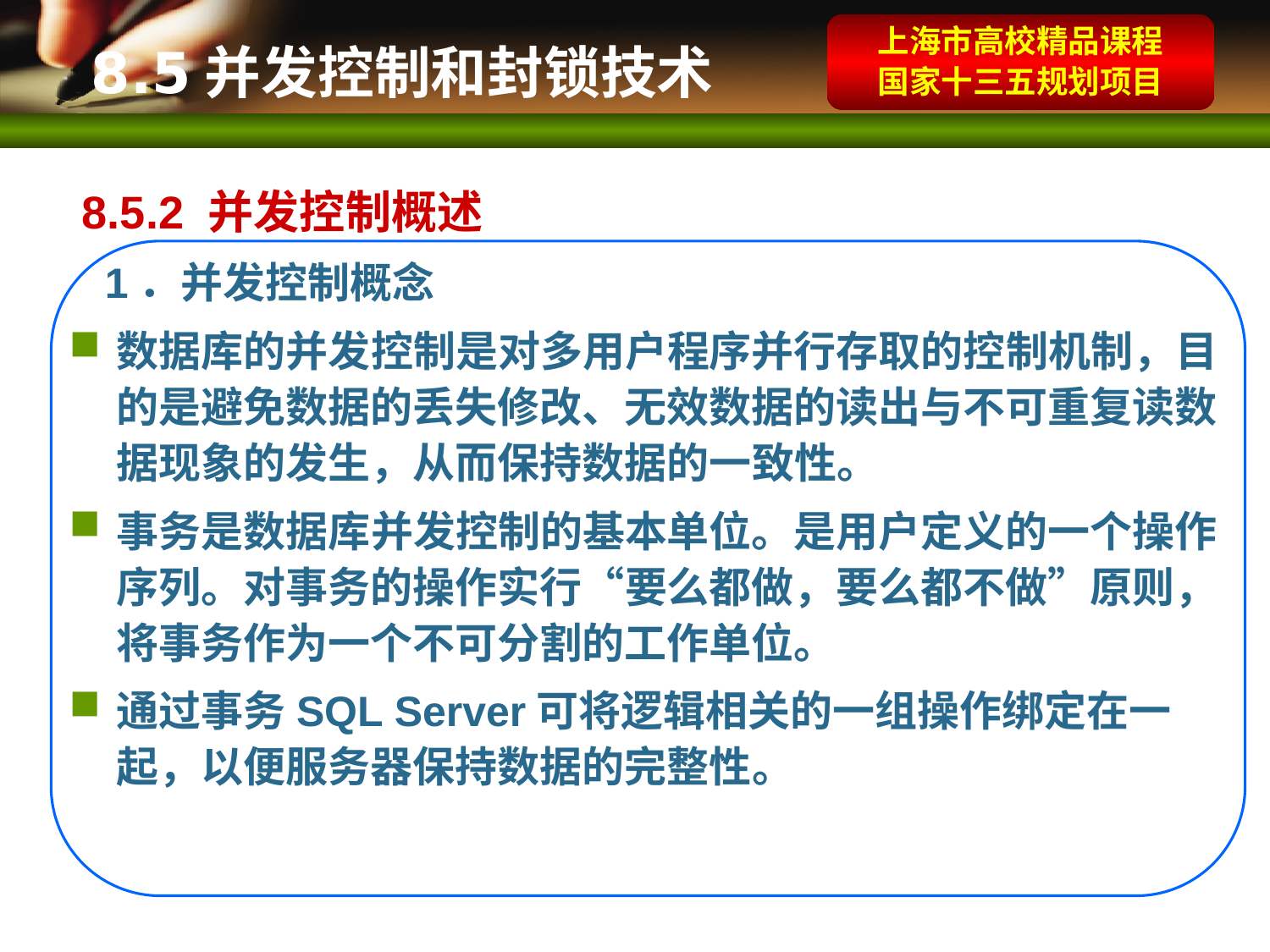

上海市高校精品课程
国家十三五规划项目
    8.5并发控制和封锁技术
 8.5.2 并发控制概述
   1．并发控制概念
数据库的并发控制是对多用户程序并行存取的控制机制，目的是避免数据的丢失修改、无效数据的读出与不可重复读数据现象的发生，从而保持数据的一致性。
事务是数据库并发控制的基本单位。是用户定义的一个操作序列。对事务的操作实行“要么都做，要么都不做”原则，将事务作为一个不可分割的工作单位。
通过事务SQL Server可将逻辑相关的一组操作绑定在一起，以便服务器保持数据的完整性。